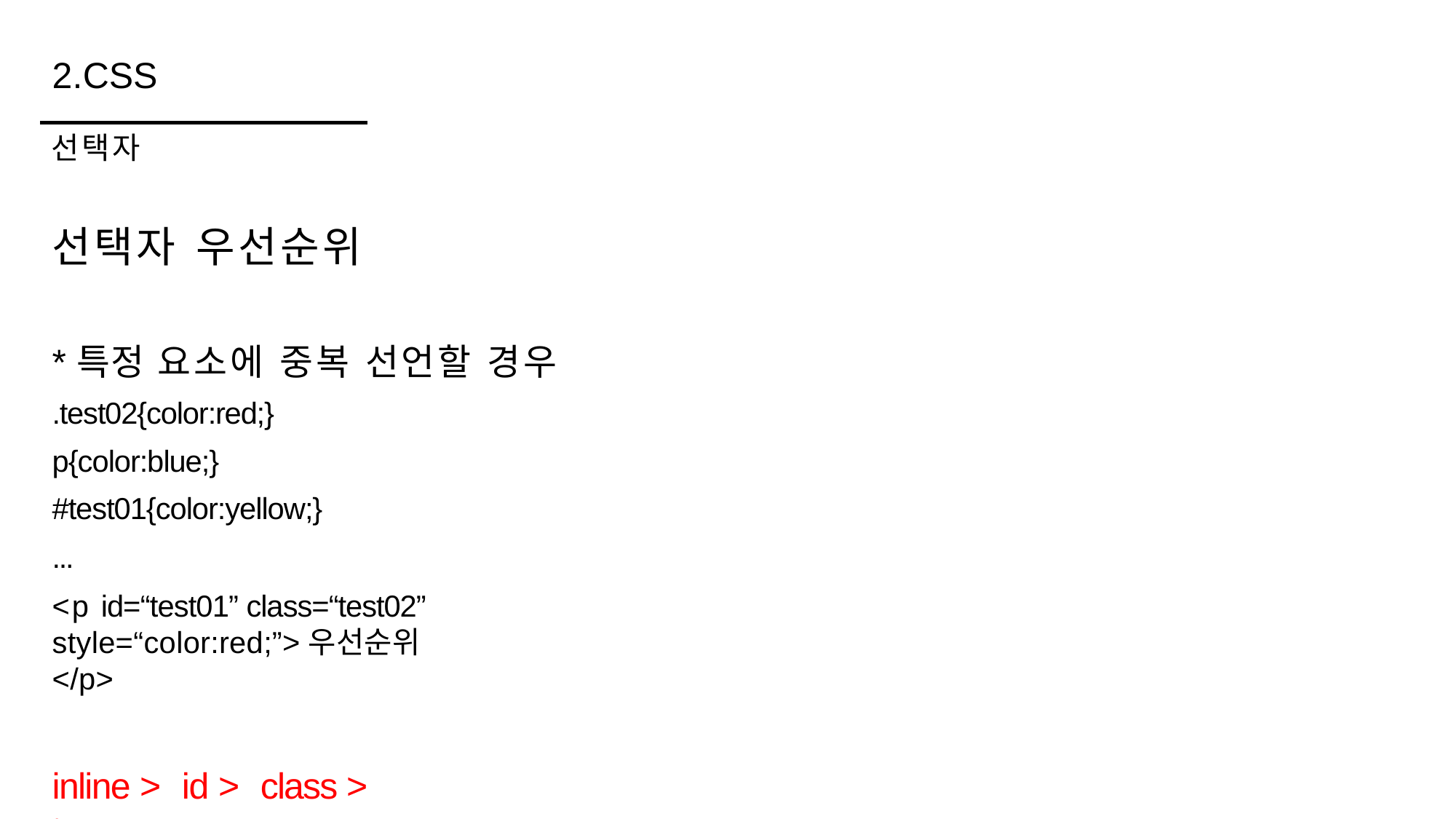

# 2.CSS

선택자

선택자 우선순위

*특정 요소에 중복 선언할 경우
.test02{color:red;}  p{color:blue;}  #test01{color:yellow;}
...
<p id=“test01” class=“test02” style=“color:red;”>우선순위</p>

inline > id > class > type